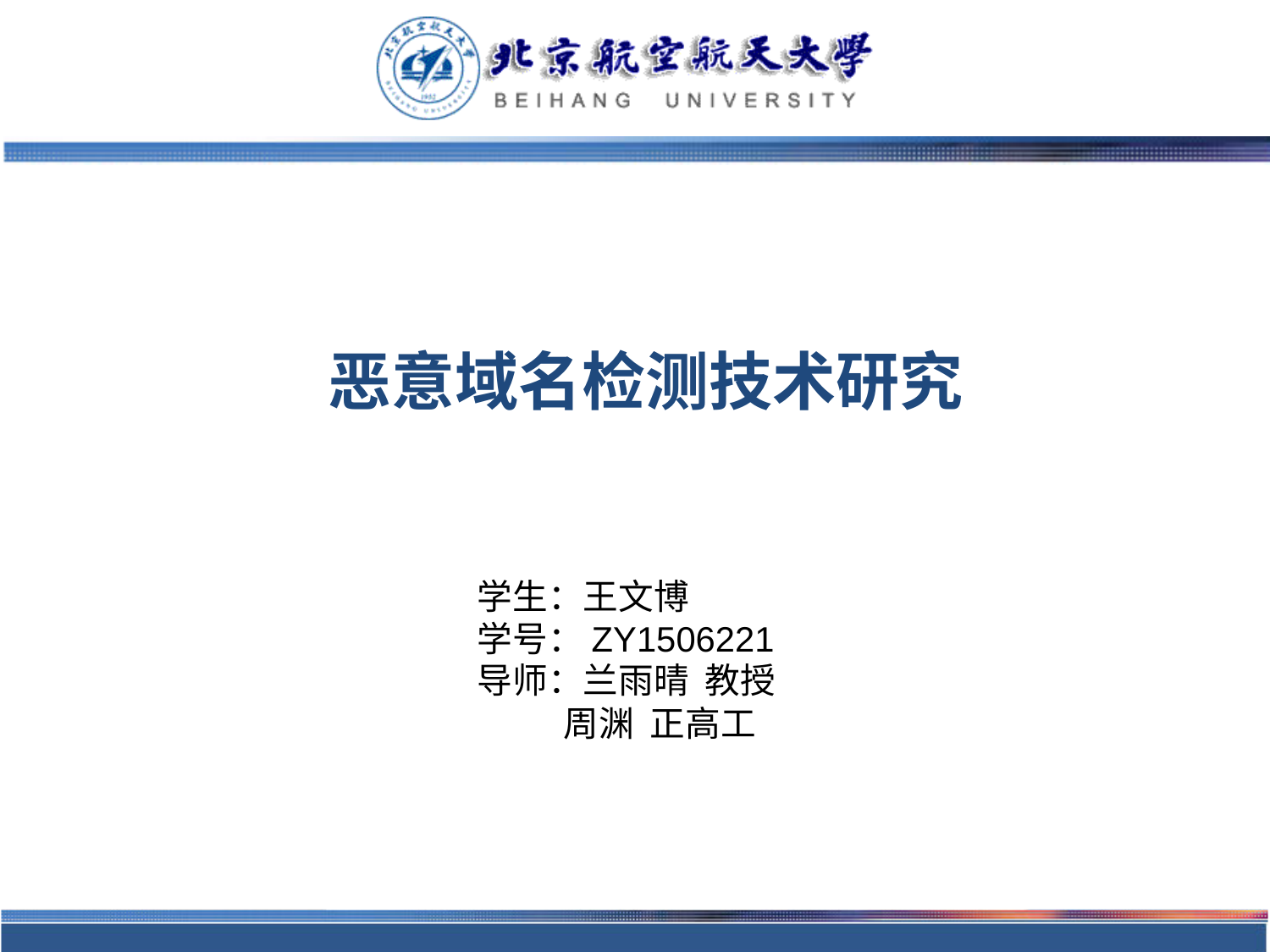

# 恶意域名检测技术研究
学生：王文博
学号：ZY1506221
导师：兰雨晴  教授
          周渊  正高工